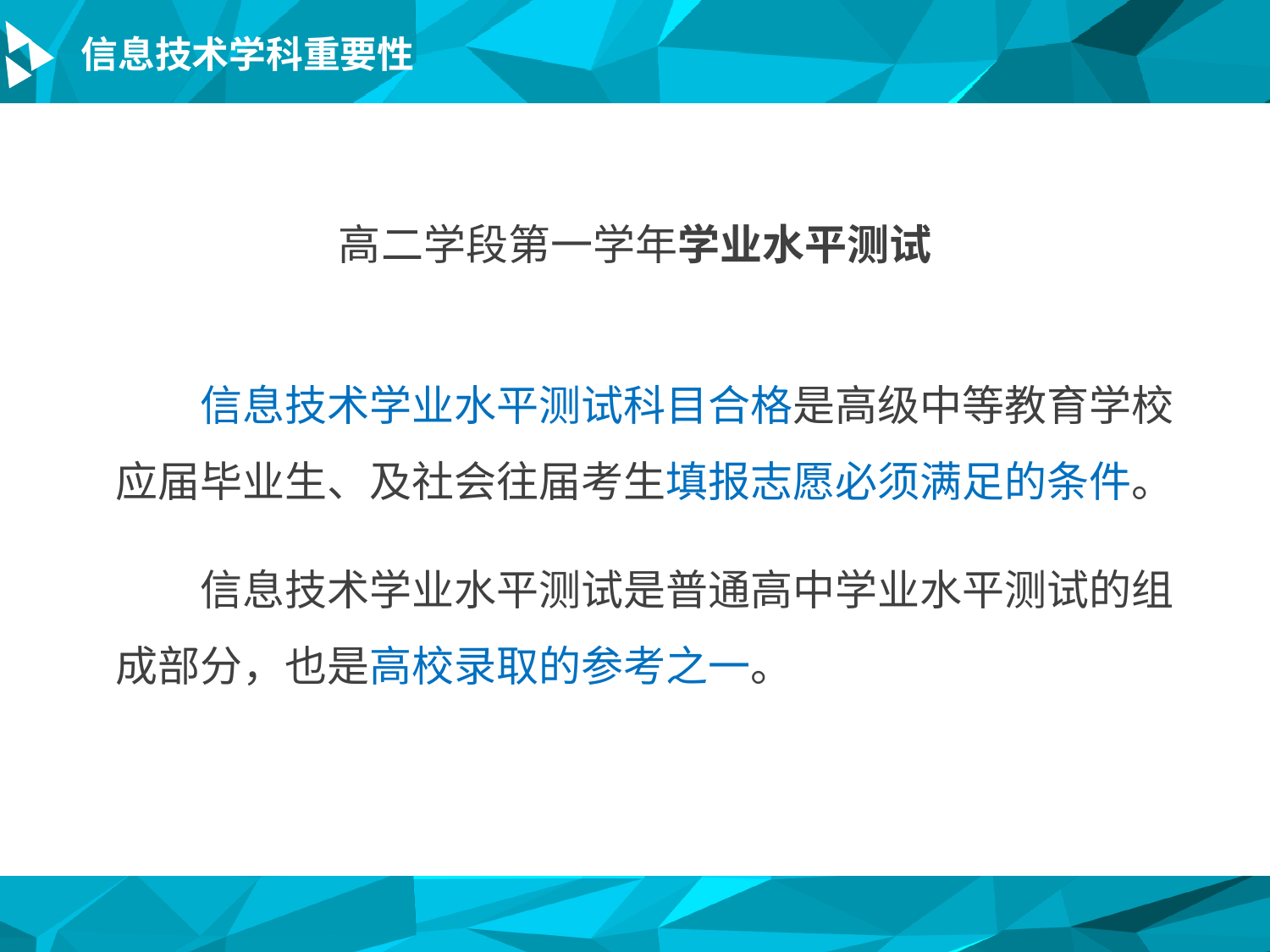

信息技术学科重要性
高二学段第一学年学业水平测试
信息技术学业水平测试科目合格是高级中等教育学校应届毕业生、及社会往届考生填报志愿必须满足的条件。
信息技术学业水平测试是普通高中学业水平测试的组成部分，也是高校录取的参考之一。